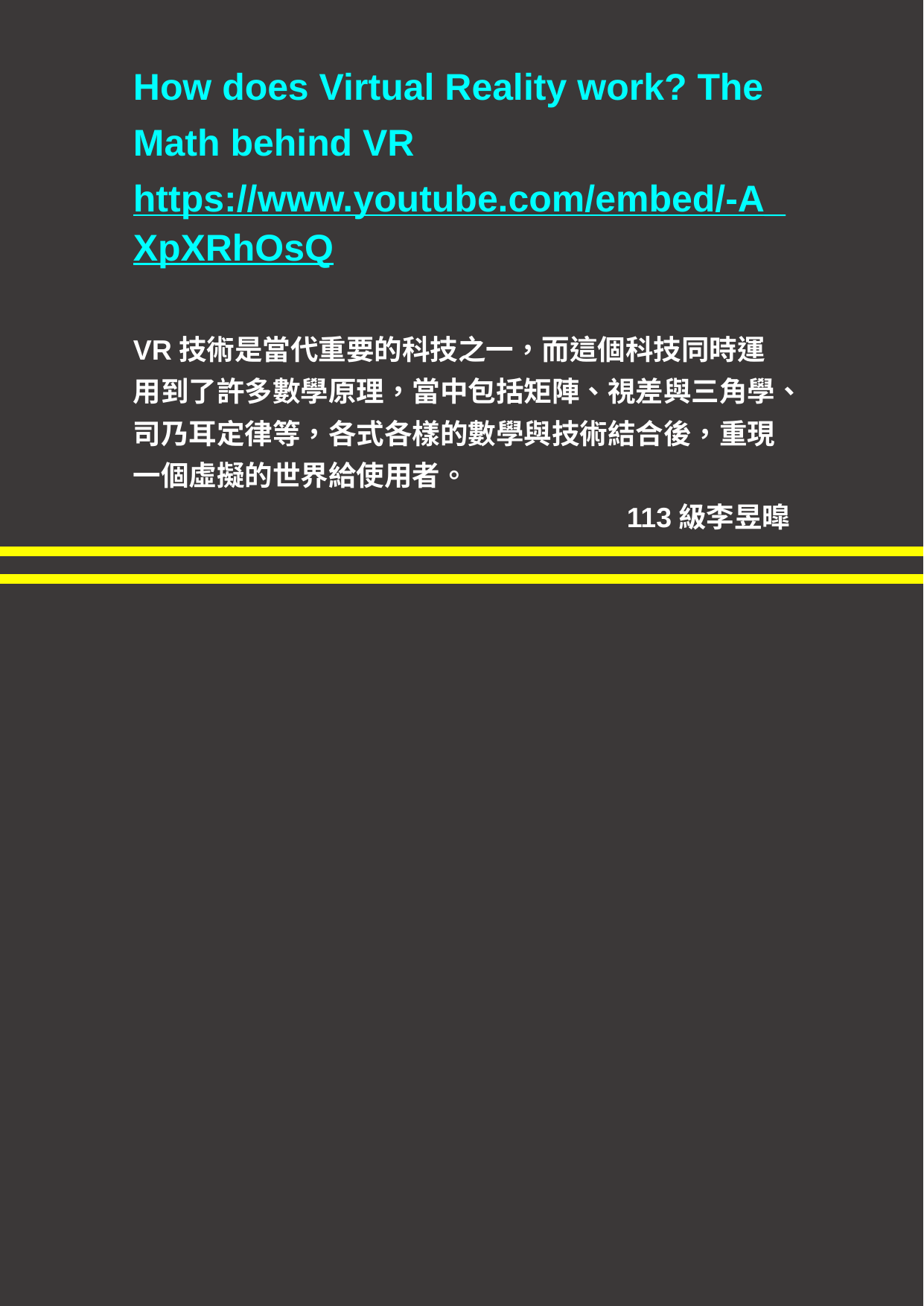

How does Virtual Reality work? The Math behind VR
https://www.youtube.com/embed/-A_XpXRhOsQ

VR技術是當代重要的科技之一，而這個科技同時運用到了許多數學原理，當中包括矩陣、視差與三角學、司乃耳定律等，各式各樣的數學與技術結合後，重現一個虛擬的世界給使用者。
113級李昱暭